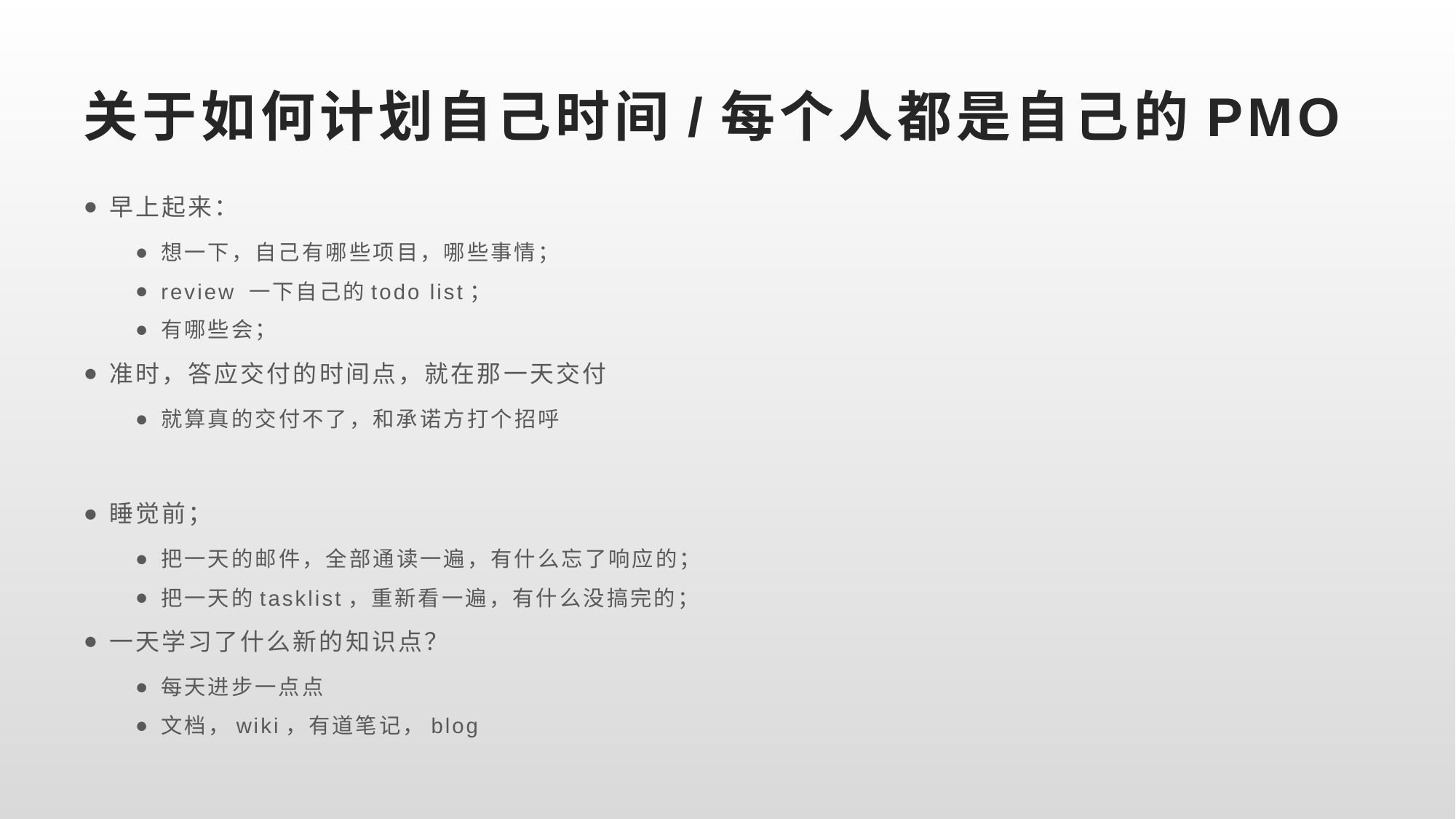

# 关于如何计划自己时间/每个人都是自己的PMO
早上起来：
想一下，自己有哪些项目，哪些事情；
review 一下自己的todo list；
有哪些会；
准时，答应交付的时间点，就在那一天交付
就算真的交付不了，和承诺方打个招呼

睡觉前；
把一天的邮件，全部通读一遍，有什么忘了响应的；
把一天的tasklist，重新看一遍，有什么没搞完的；
一天学习了什么新的知识点？
每天进步一点点
文档，wiki，有道笔记，blog